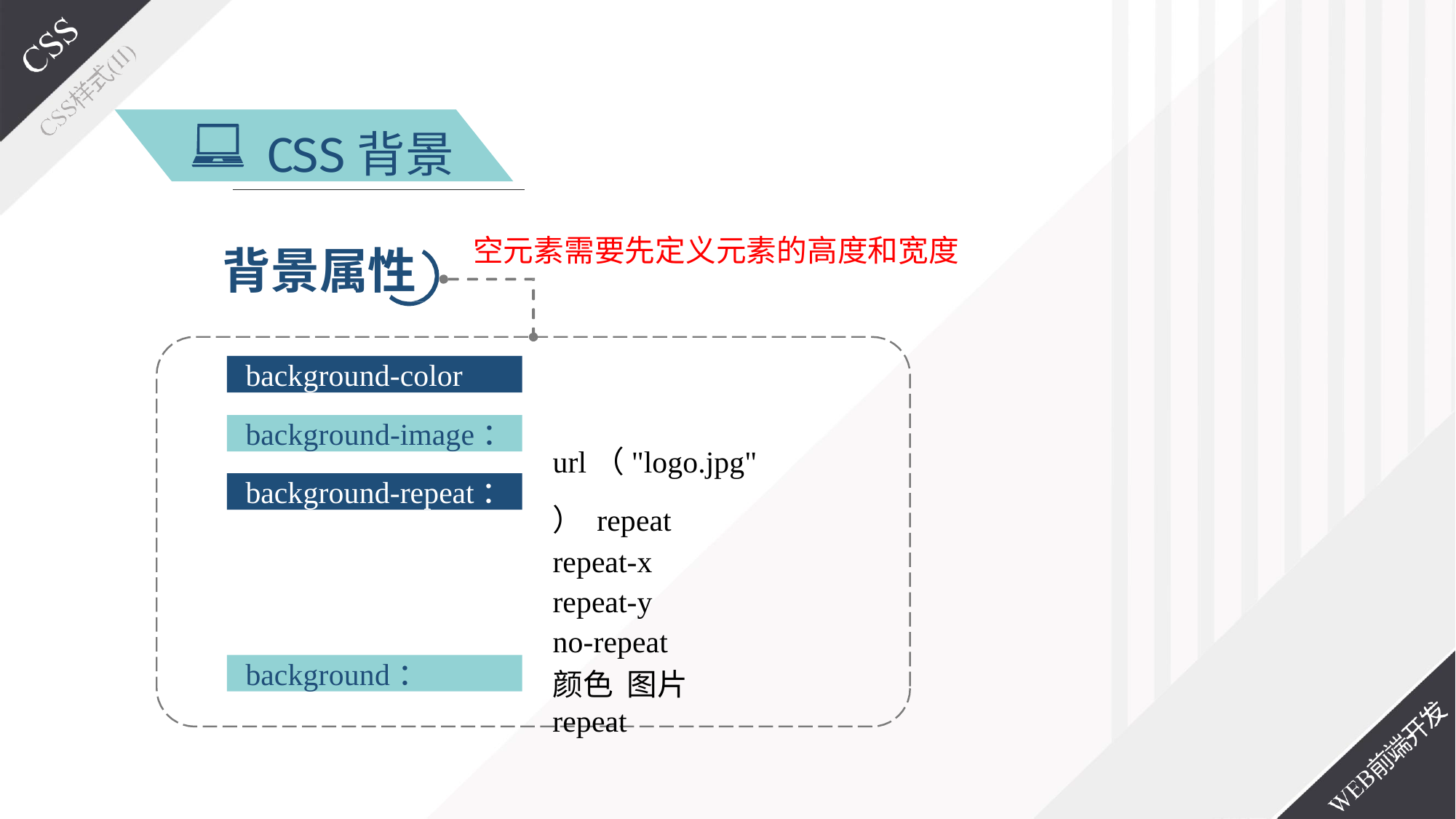

# CSS背景

空元素需要先定义元素的高度和宽度
背景属性

background-color
background-image：
url（"logo.jpg"） repeat
repeat-x repeat-y no-repeat
background-repeat：
background：
颜色  图片  repeat